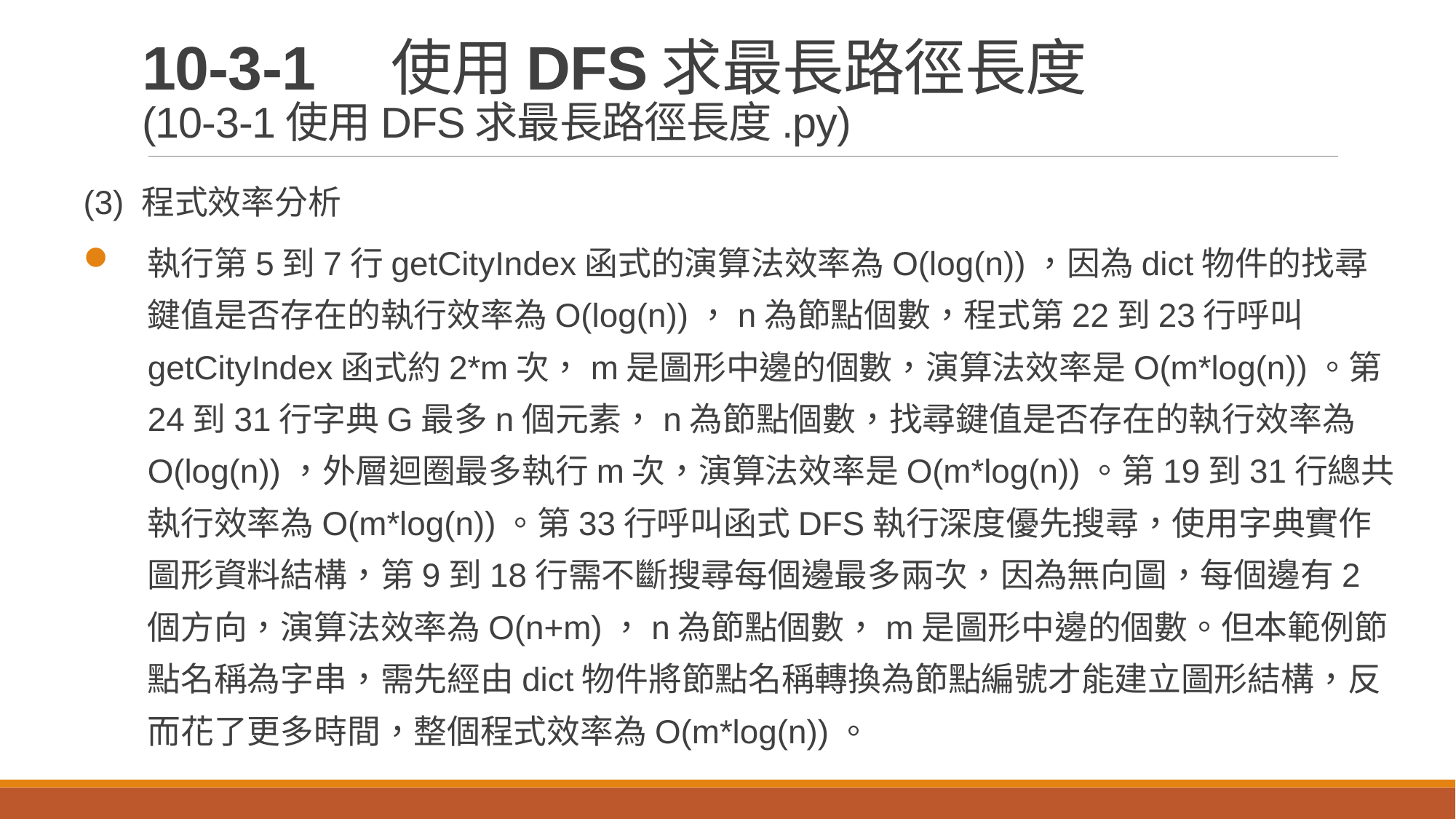

# 10-3-1　使用DFS求最長路徑長度 (10-3-1使用DFS求最長路徑長度.py)
(3) 程式效率分析
執行第5到7行getCityIndex函式的演算法效率為O(log(n))，因為dict物件的找尋鍵值是否存在的執行效率為O(log(n))，n為節點個數，程式第22到23行呼叫getCityIndex函式約2*m次，m是圖形中邊的個數，演算法效率是O(m*log(n))。第24到31行字典G最多n個元素，n為節點個數，找尋鍵值是否存在的執行效率為O(log(n))，外層迴圈最多執行m次，演算法效率是O(m*log(n))。第19到31行總共執行效率為O(m*log(n))。第33行呼叫函式DFS執行深度優先搜尋，使用字典實作圖形資料結構，第9到18行需不斷搜尋每個邊最多兩次，因為無向圖，每個邊有2個方向，演算法效率為O(n+m)，n為節點個數，m是圖形中邊的個數。但本範例節點名稱為字串，需先經由dict物件將節點名稱轉換為節點編號才能建立圖形結構，反而花了更多時間，整個程式效率為O(m*log(n))。